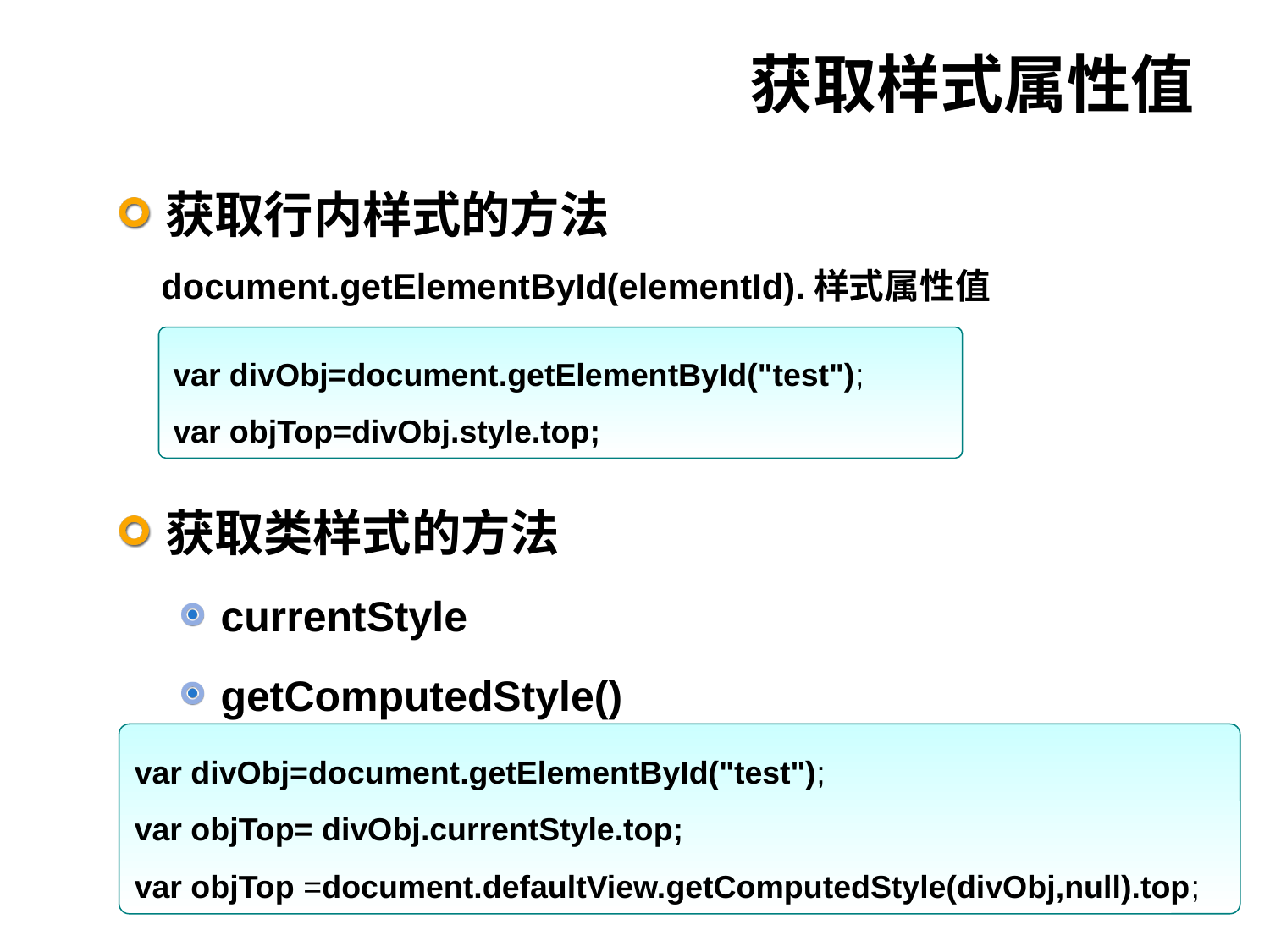

# 获取样式属性值
获取行内样式的方法
document.getElementById(elementId).样式属性值
var divObj=document.getElementById("test");
var objTop=divObj.style.top;
获取类样式的方法
currentStyle
getComputedStyle()
var divObj=document.getElementById("test");
var objTop= divObj.currentStyle.top;
var objTop =document.defaultView.getComputedStyle(divObj,null).top;